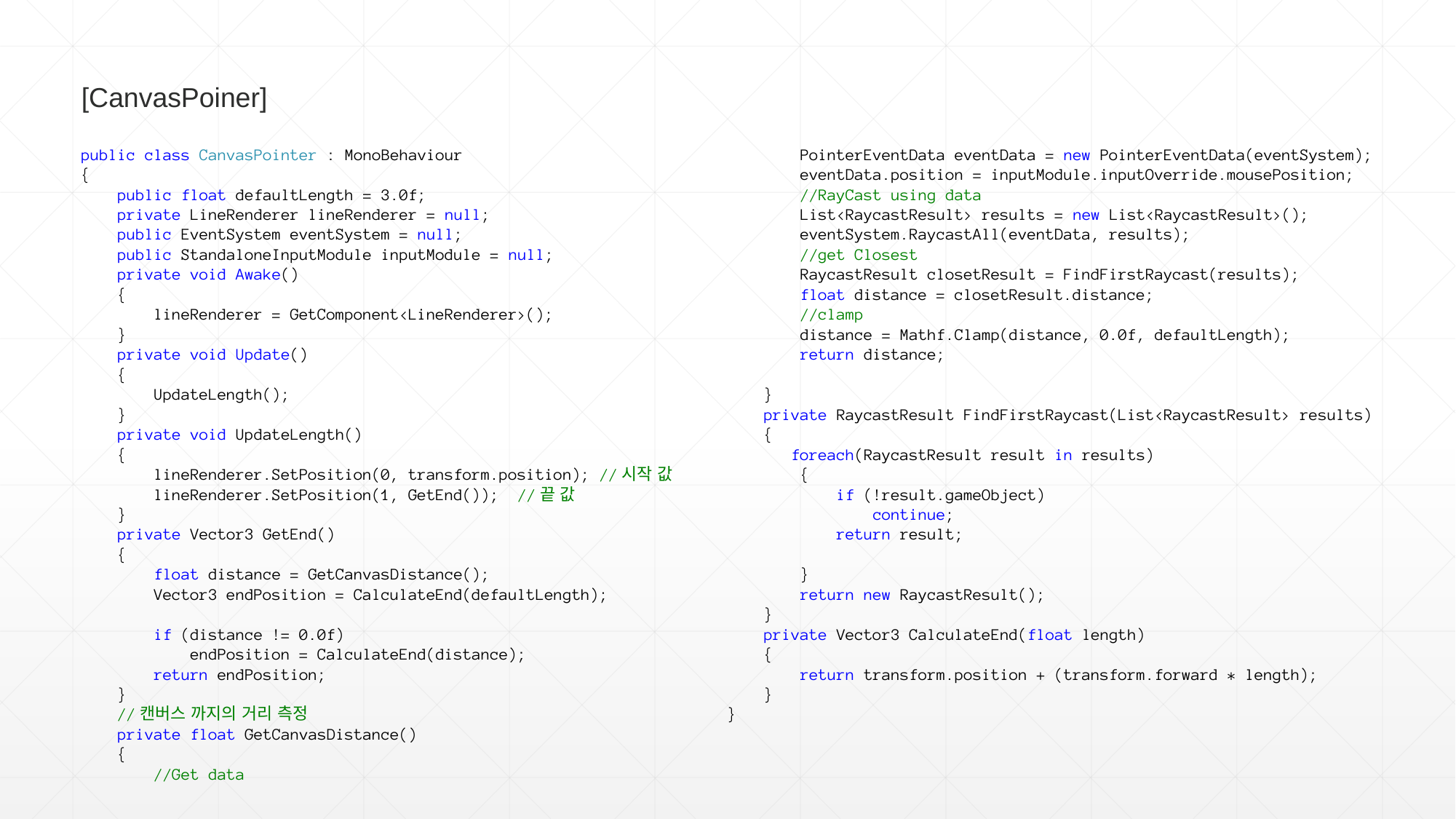

[CanvasPoiner]
public class CanvasPointer : MonoBehaviour
{
    public float defaultLength = 3.0f;
    private LineRenderer lineRenderer = null;
    public EventSystem eventSystem = null;
    public StandaloneInputModule inputModule = null;
    private void Awake()
    {
        lineRenderer = GetComponent<LineRenderer>();
    }
    private void Update()
    {
        UpdateLength();
    }
    private void UpdateLength()
    {
        lineRenderer.SetPosition(0, transform.position); //시작 값
        lineRenderer.SetPosition(1, GetEnd());  //끝 값
    }
    private Vector3 GetEnd()
    {
        float distance = GetCanvasDistance();
        Vector3 endPosition = CalculateEnd(defaultLength);

        if (distance != 0.0f)
            endPosition = CalculateEnd(distance);
        return endPosition;
    }
    //캔버스 까지의 거리 측정
    private float GetCanvasDistance()
    {
        //Get data
        PointerEventData eventData = new PointerEventData(eventSystem);
        eventData.position = inputModule.inputOverride.mousePosition;
        //RayCast using data
        List<RaycastResult> results = new List<RaycastResult>();
        eventSystem.RaycastAll(eventData, results);
        //get Closest
        RaycastResult closetResult = FindFirstRaycast(results);
        float distance = closetResult.distance;
        //clamp
        distance = Mathf.Clamp(distance, 0.0f, defaultLength);
        return distance;

    }
    private RaycastResult FindFirstRaycast(List<RaycastResult> results)
    {
       foreach(RaycastResult result in results)
        {
            if (!result.gameObject)
                continue;
            return result;

        }
        return new RaycastResult();
    }
    private Vector3 CalculateEnd(float length)
    {
        return transform.position + (transform.forward * length);
    }
}